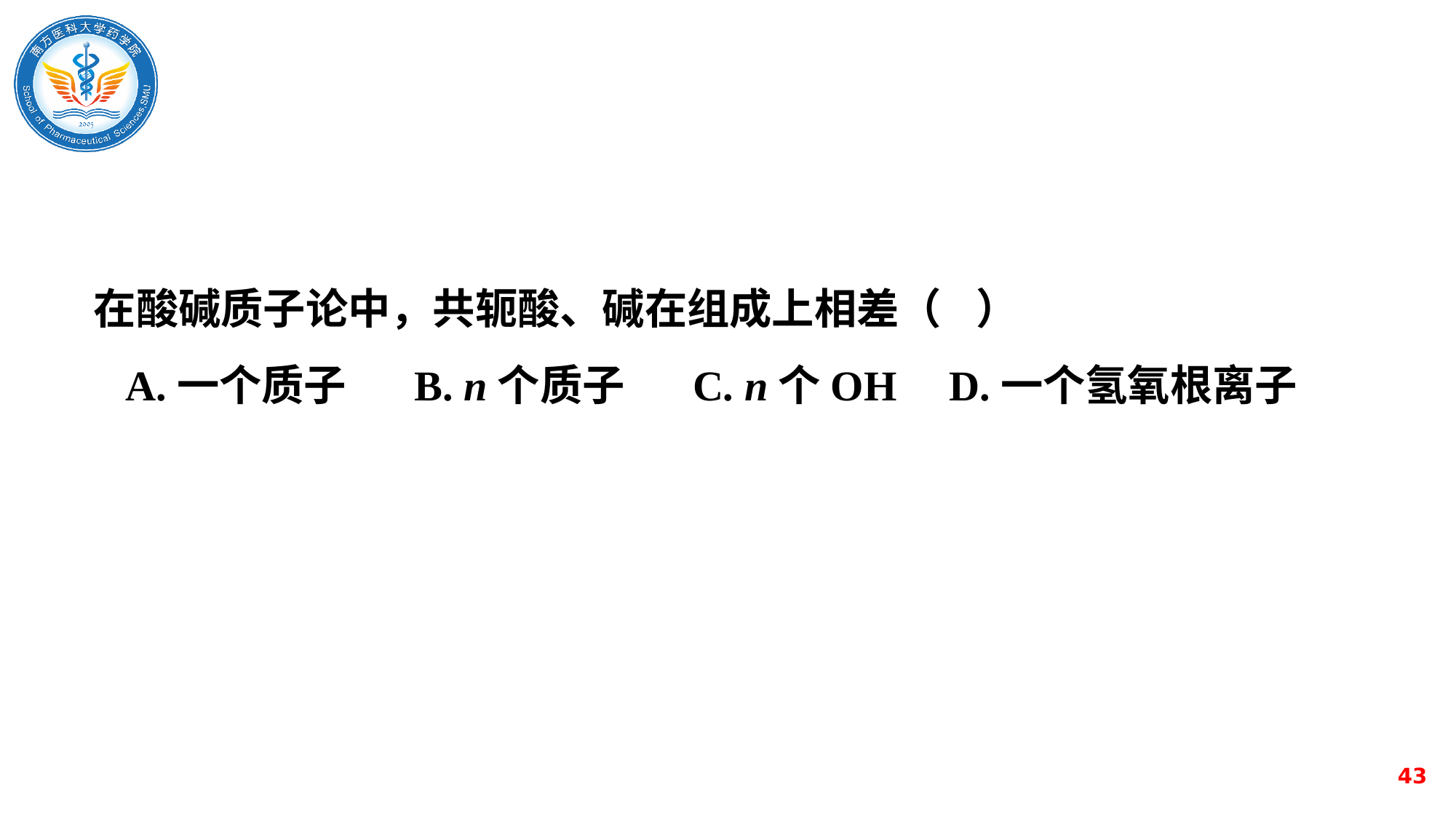

在酸碱质子论中，共轭酸、碱在组成上相差（    ）
A.一个质子      B. n个质子      C. n个OH     D.一个氢氧根离子
43